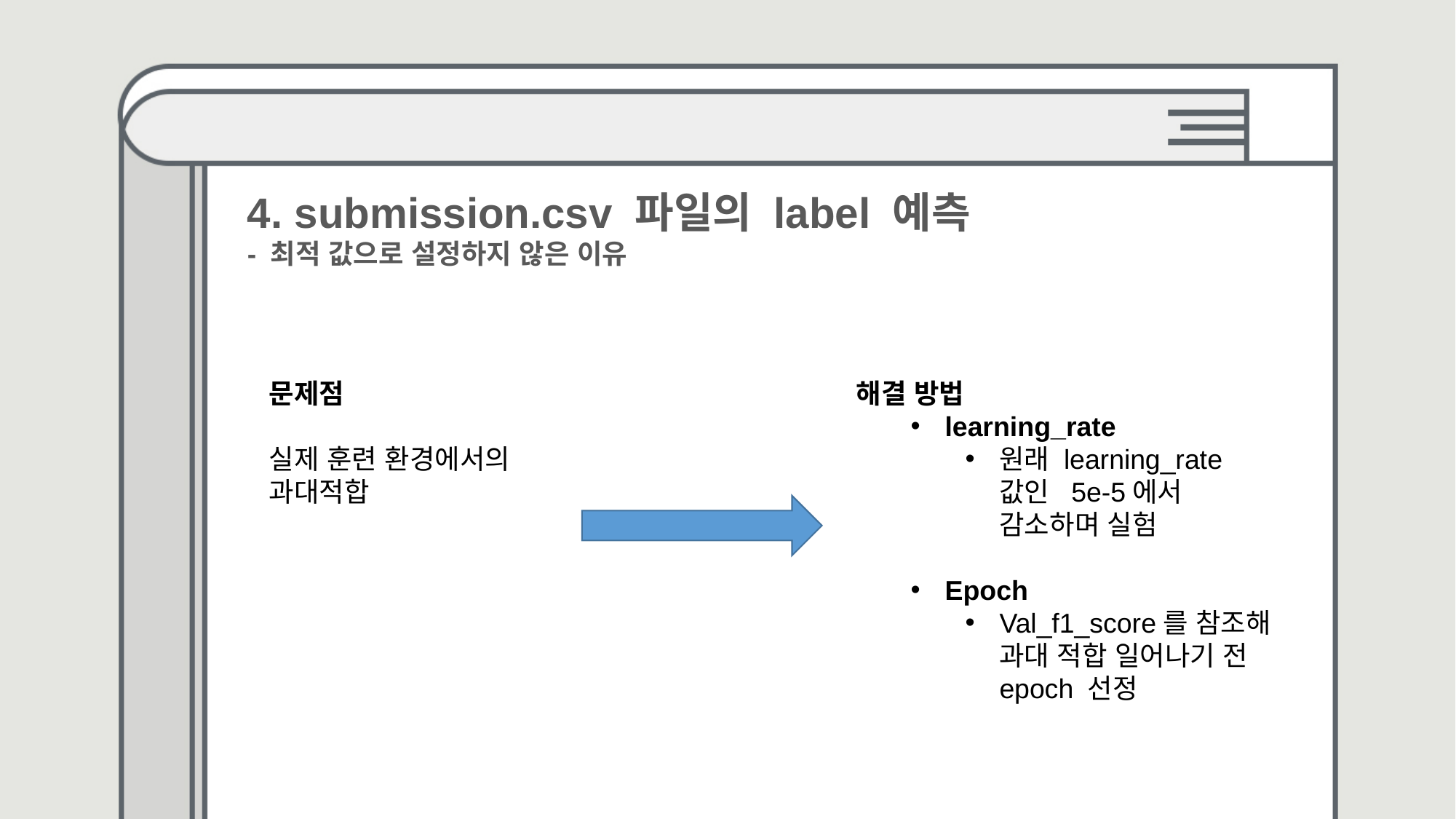

4. submission.csv 파일의 label 예측
- 최적 값으로 설정하지 않은 이유
문제점

실제 훈련 환경에서의
과대적합
해결 방법
learning_rate
원래 learning_rate 값인  5e-5에서 감소하며 실험

Epoch
Val_f1_score를 참조해 과대 적합 일어나기 전 epoch 선정